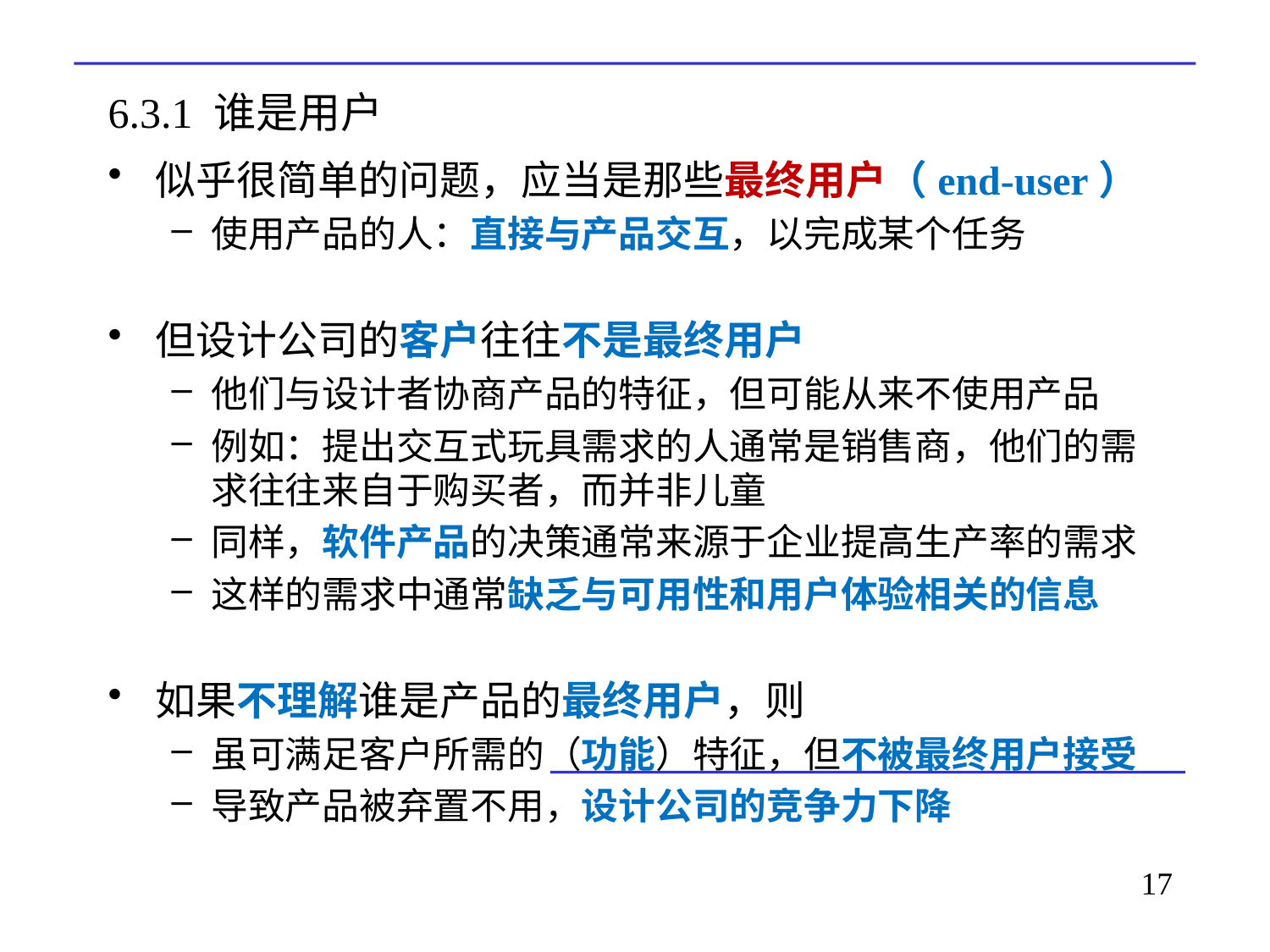

# 6.3.1 谁是用户
似乎很简单的问题，应当是那些最终用户（end-user）
使用产品的人：直接与产品交互，以完成某个任务

但设计公司的客户往往不是最终用户
他们与设计者协商产品的特征，但可能从来不使用产品
例如：提出交互式玩具需求的人通常是销售商，他们的需求往往来自于购买者，而并非儿童
同样，软件产品的决策通常来源于企业提高生产率的需求
这样的需求中通常缺乏与可用性和用户体验相关的信息

如果不理解谁是产品的最终用户，则
虽可满足客户所需的（功能）特征，但不被最终用户接受
导致产品被弃置不用，设计公司的竞争力下降
17